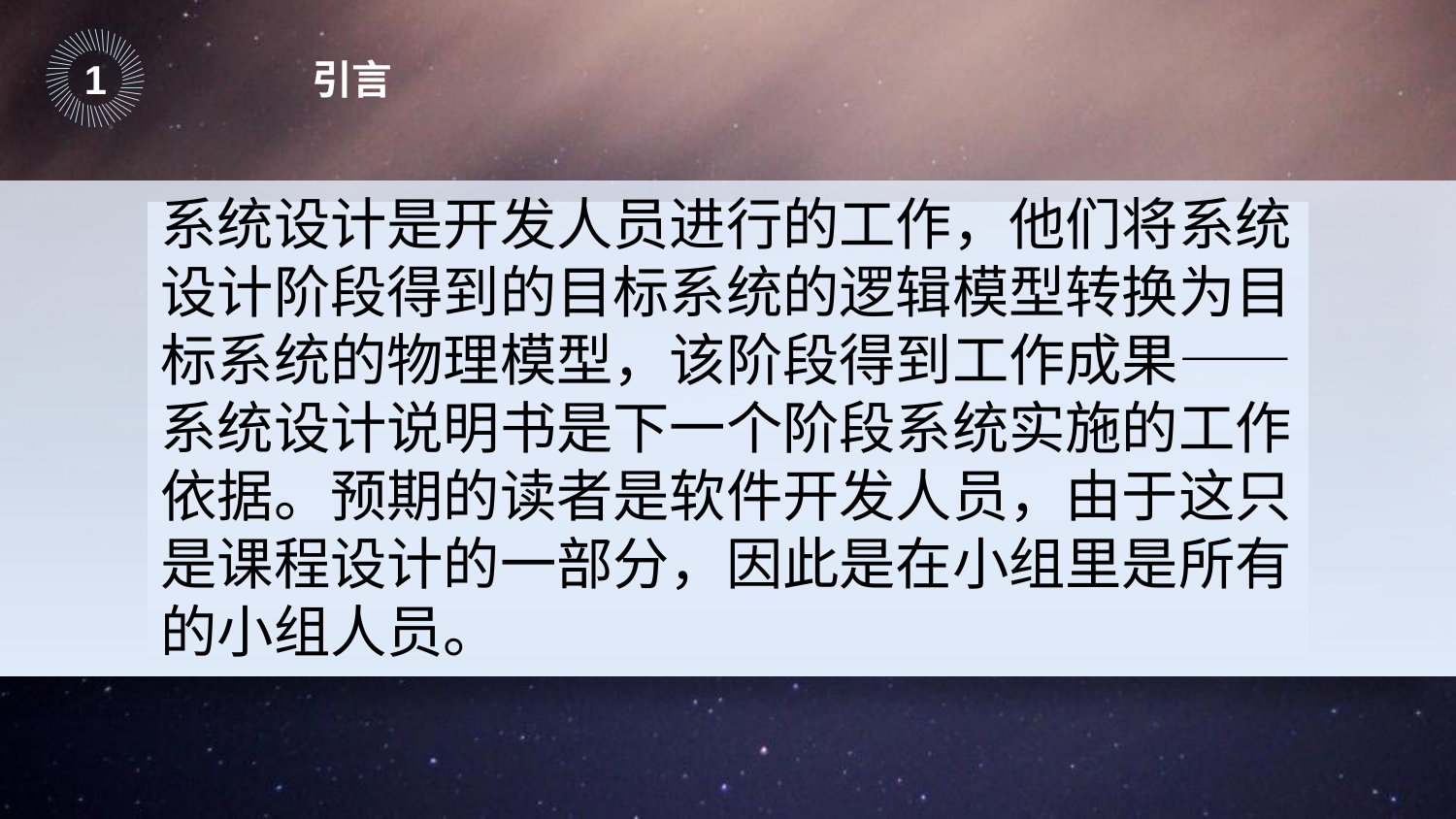

｜
｜
｜
｜
｜
｜
｜
｜
｜
｜
｜
｜
｜
｜
｜
｜
｜
｜
｜
｜
｜
｜
｜
｜
｜
｜
｜
｜
｜
｜
｜
｜
｜
｜
｜
｜
｜
｜
｜
｜
｜
｜
｜
｜
｜
｜
1
引言

系统设计是开发人员进行的工作，他们将系统设计阶段得到的目标系统的逻辑模型转换为目标系统的物理模型，该阶段得到工作成果――系统设计说明书是下一个阶段系统实施的工作依据。预期的读者是软件开发人员，由于这只是课程设计的一部分，因此是在小组里是所有的小组人员。